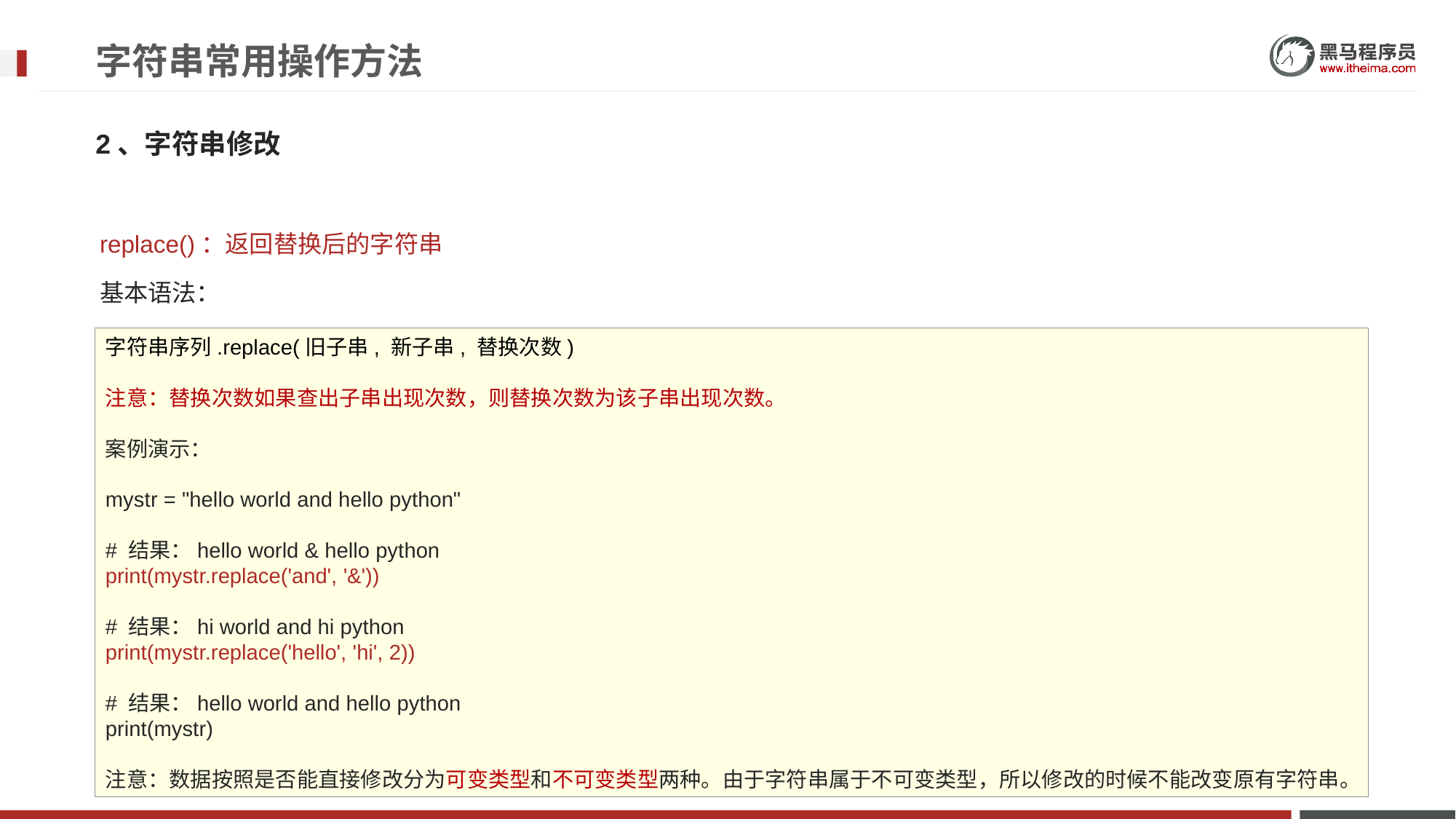

# 字符串常用操作方法
2、字符串修改
replace()：返回替换后的字符串
基本语法：
字符串序列.replace(旧子串, 新子串, 替换次数)

注意：替换次数如果查出子串出现次数，则替换次数为该子串出现次数。

案例演示：

mystr = "hello world and hello python"

# 结果：hello world & hello python
print(mystr.replace('and', '&'))

# 结果：hi world and hi python
print(mystr.replace('hello', 'hi', 2))

# 结果：hello world and hello python
print(mystr)

注意：数据按照是否能直接修改分为可变类型和不可变类型两种。由于字符串属于不可变类型，所以修改的时候不能改变原有字符串。